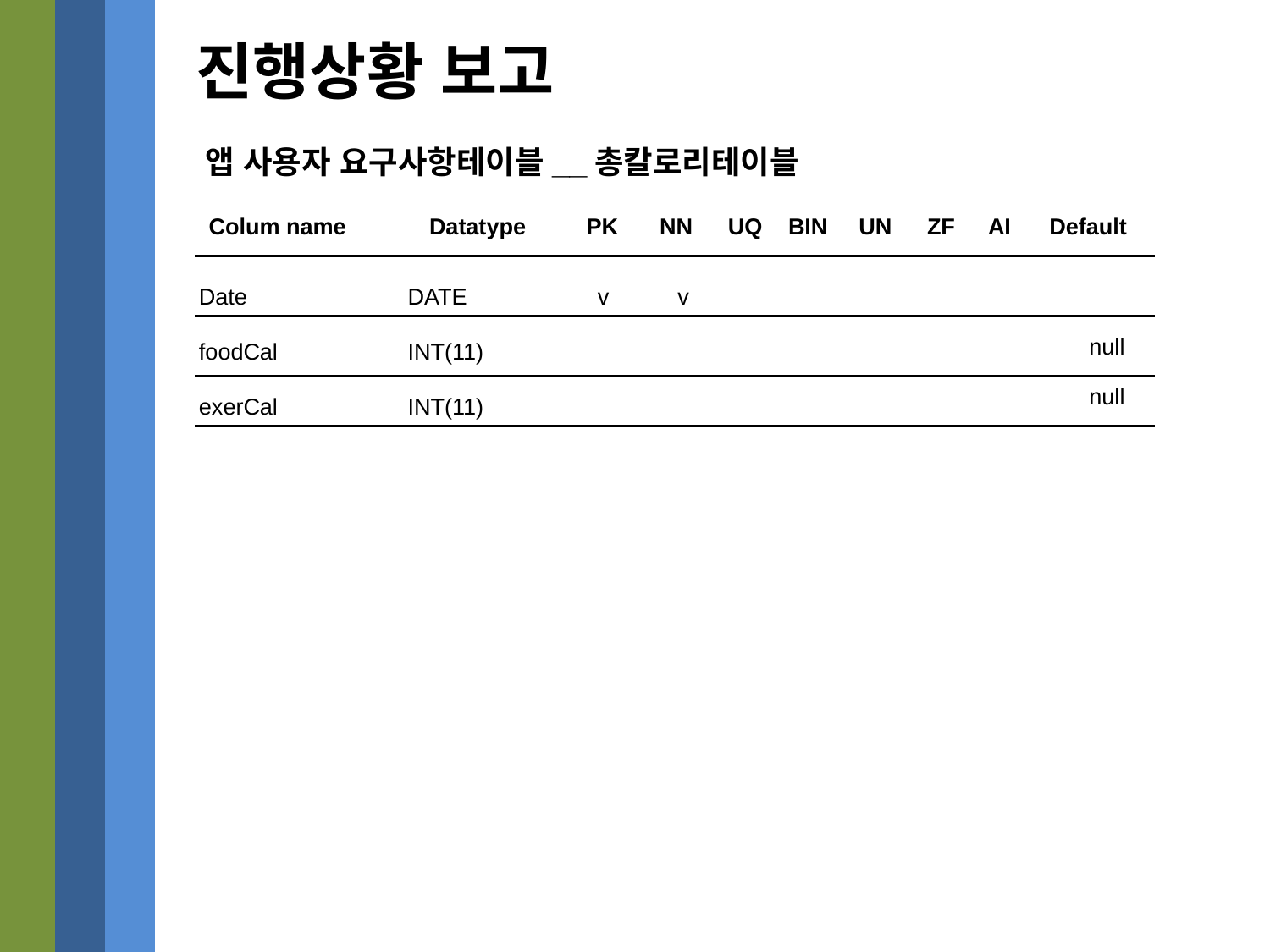

진행상황 보고
앱 사용자 요구사항테이블__총칼로리테이블
Colum name
Datatype
PK
NN
UQ
BIN
UN
ZF
AI
Default
Date

foodCal

exerCal
DATE

INT(11)

INT(11)
v
v
null
null